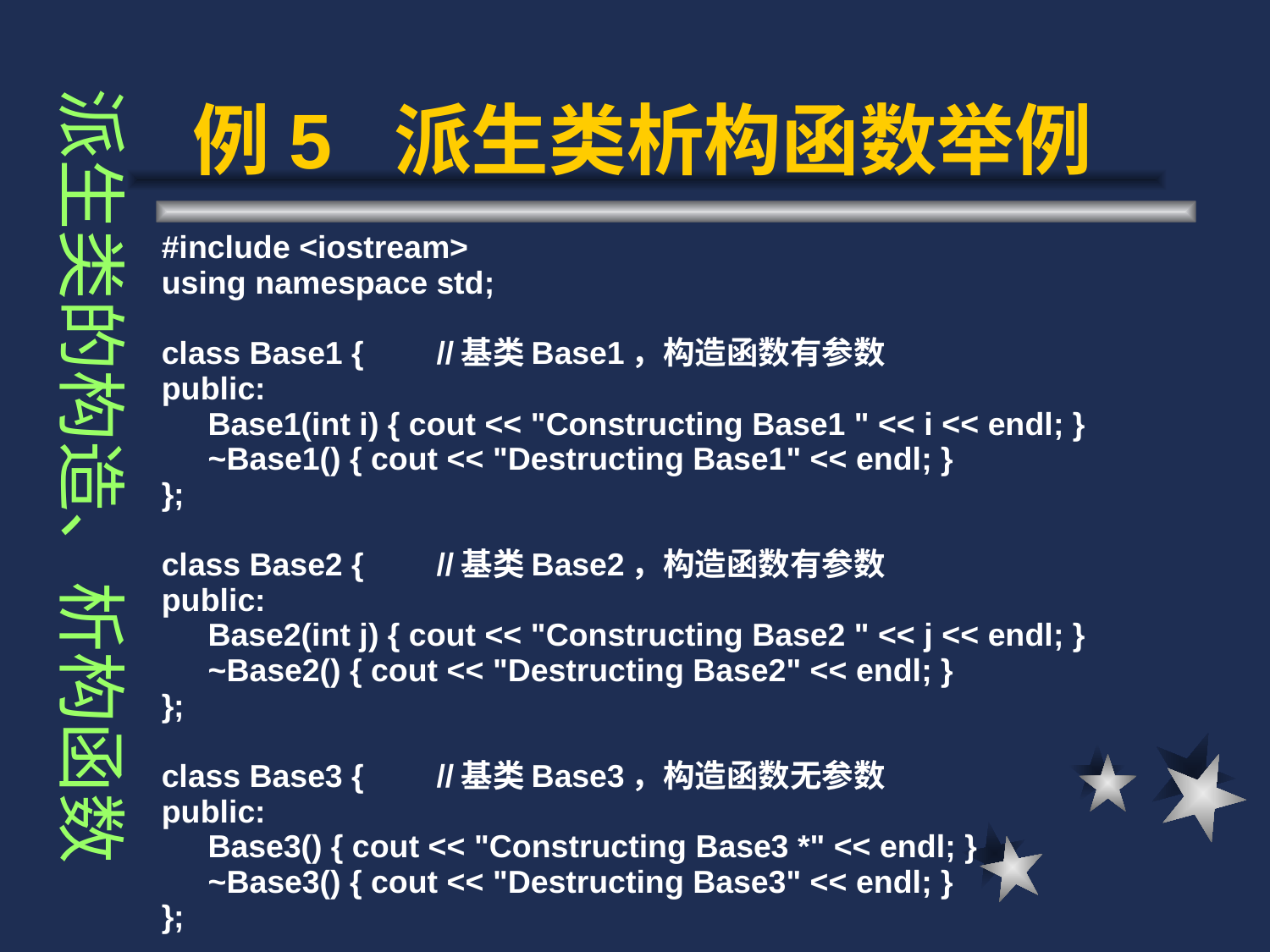

# 例5  派生类析构函数举例
派生类的构造、析构函数
#include <iostream>
using namespace std;

class Base1 {	//基类Base1，构造函数有参数
public:
	Base1(int i) { cout << "Constructing Base1 " << i << endl; }
	~Base1() { cout << "Destructing Base1" << endl; }
};

class Base2 {	//基类Base2，构造函数有参数
public:
	Base2(int j) { cout << "Constructing Base2 " << j << endl; }
	~Base2() { cout << "Destructing Base2" << endl; }
};

class Base3 {	//基类Base3，构造函数无参数
public:
	Base3() { cout << "Constructing Base3 *" << endl; }
	~Base3() { cout << "Destructing Base3" << endl; }
};
42